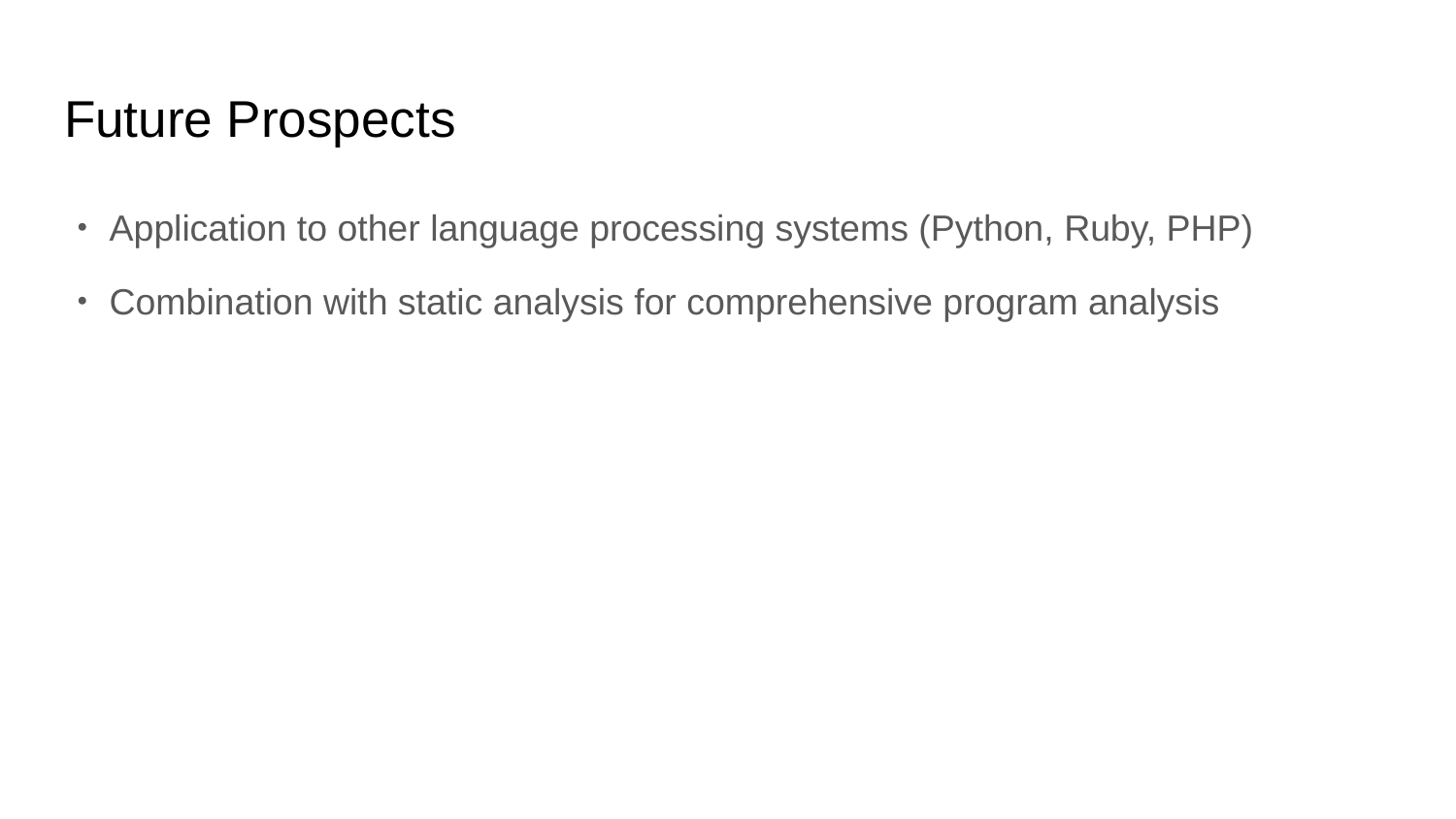

# Future Prospects
・Application to other language processing systems (Python, Ruby, PHP)
・Combination with static analysis for comprehensive program analysis